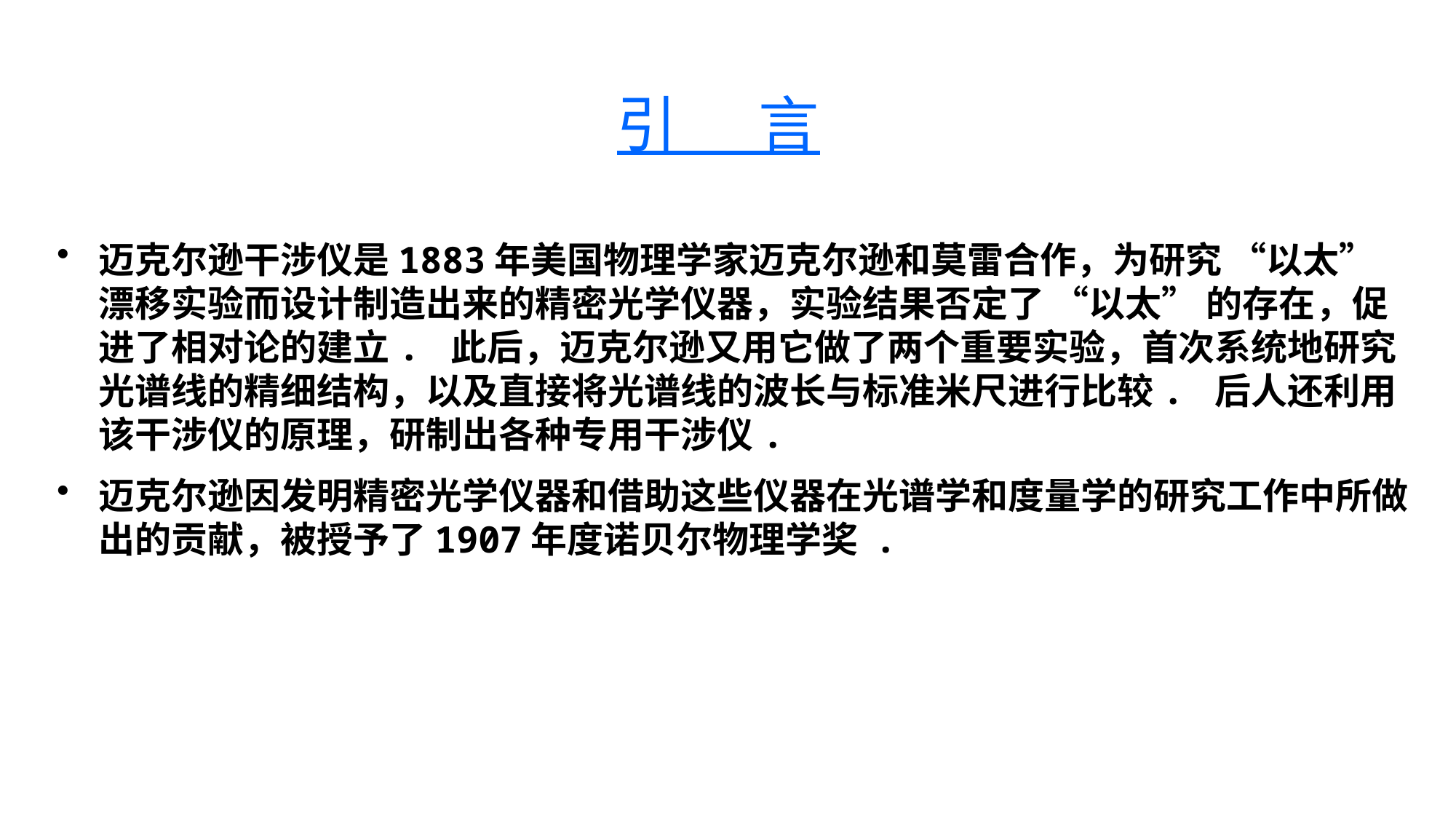

引      言
迈克尔逊干涉仪是1883年美国物理学家迈克尔逊和莫雷合作，为研究 “以太” 漂移实验而设计制造出来的精密光学仪器，实验结果否定了 “以太” 的存在，促进了相对论的建立. 此后，迈克尔逊又用它做了两个重要实验，首次系统地研究光谱线的精细结构，以及直接将光谱线的波长与标准米尺进行比较. 后人还利用该干涉仪的原理，研制出各种专用干涉仪.

迈克尔逊因发明精密光学仪器和借助这些仪器在光谱学和度量学的研究工作中所做出的贡献，被授予了1907年度诺贝尔物理学奖 .